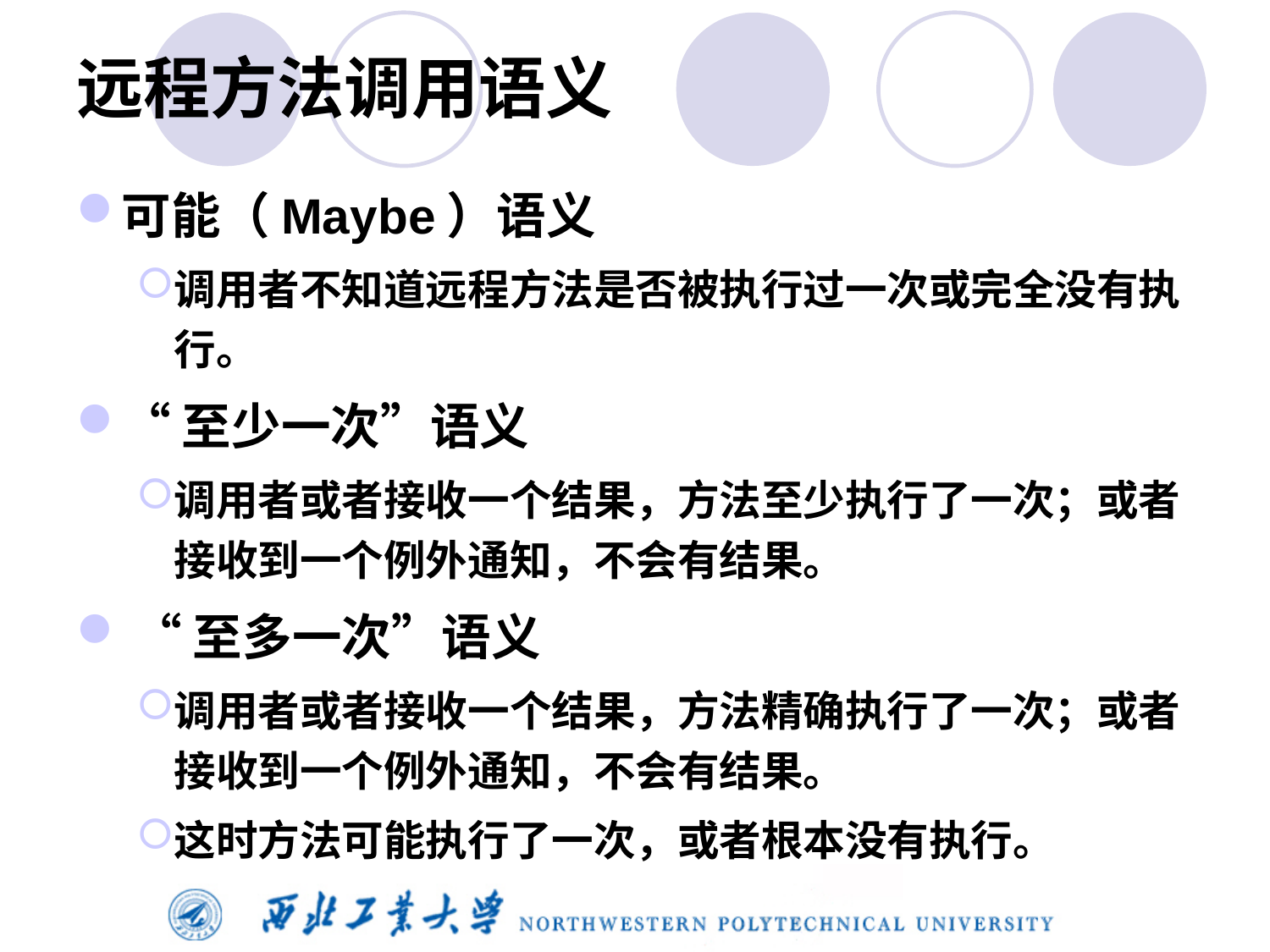

# 远程方法调用语义
可能（Maybe）语义
调用者不知道远程方法是否被执行过一次或完全没有执行。
“至少一次”语义
调用者或者接收一个结果，方法至少执行了一次；或者接收到一个例外通知，不会有结果。
 “至多一次”语义
调用者或者接收一个结果，方法精确执行了一次；或者接收到一个例外通知，不会有结果。
这时方法可能执行了一次，或者根本没有执行。